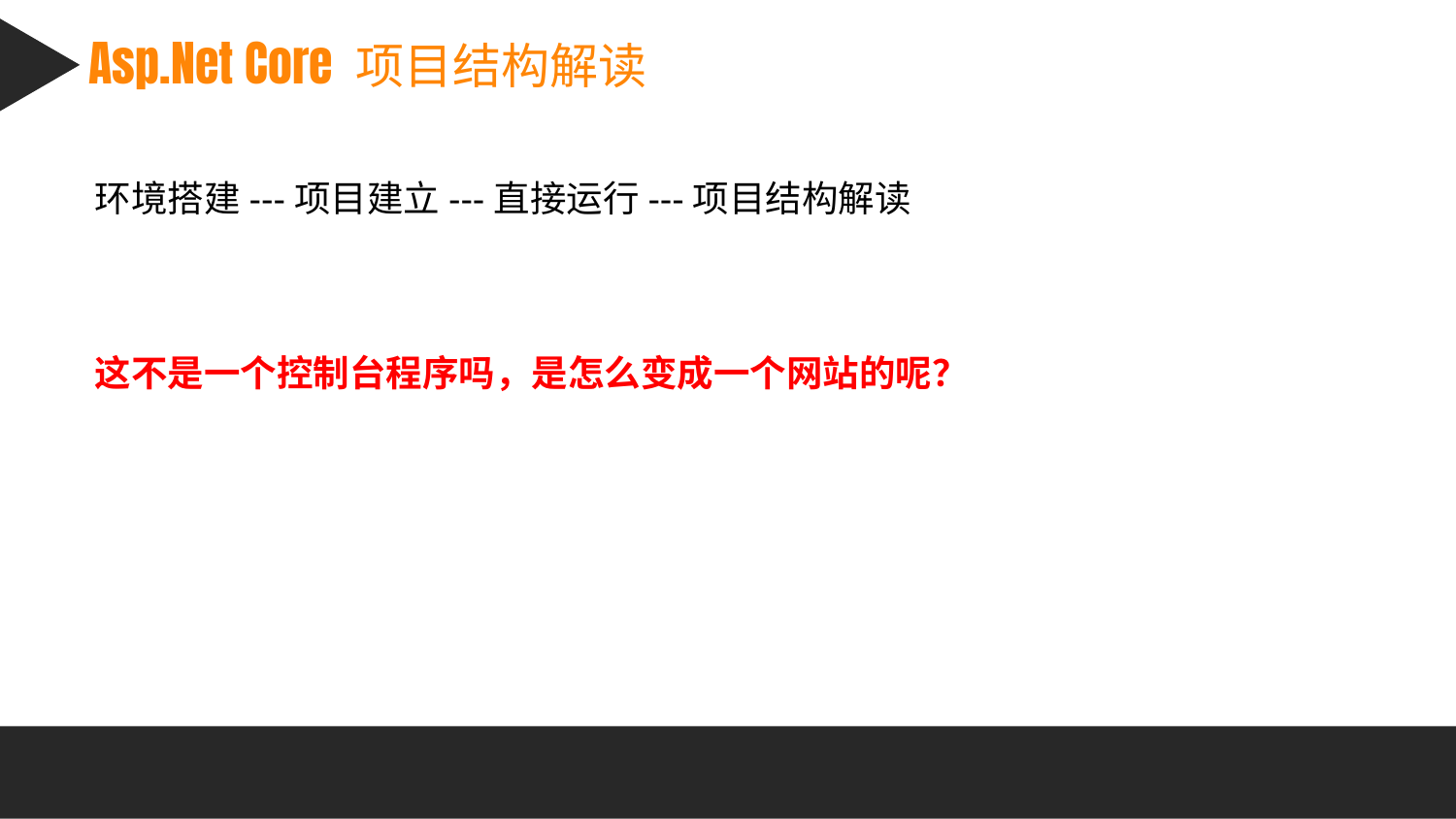

Asp.Net Core 项目结构解读
环境搭建---项目建立---直接运行---项目结构解读

这不是一个控制台程序吗，是怎么变成一个网站的呢？